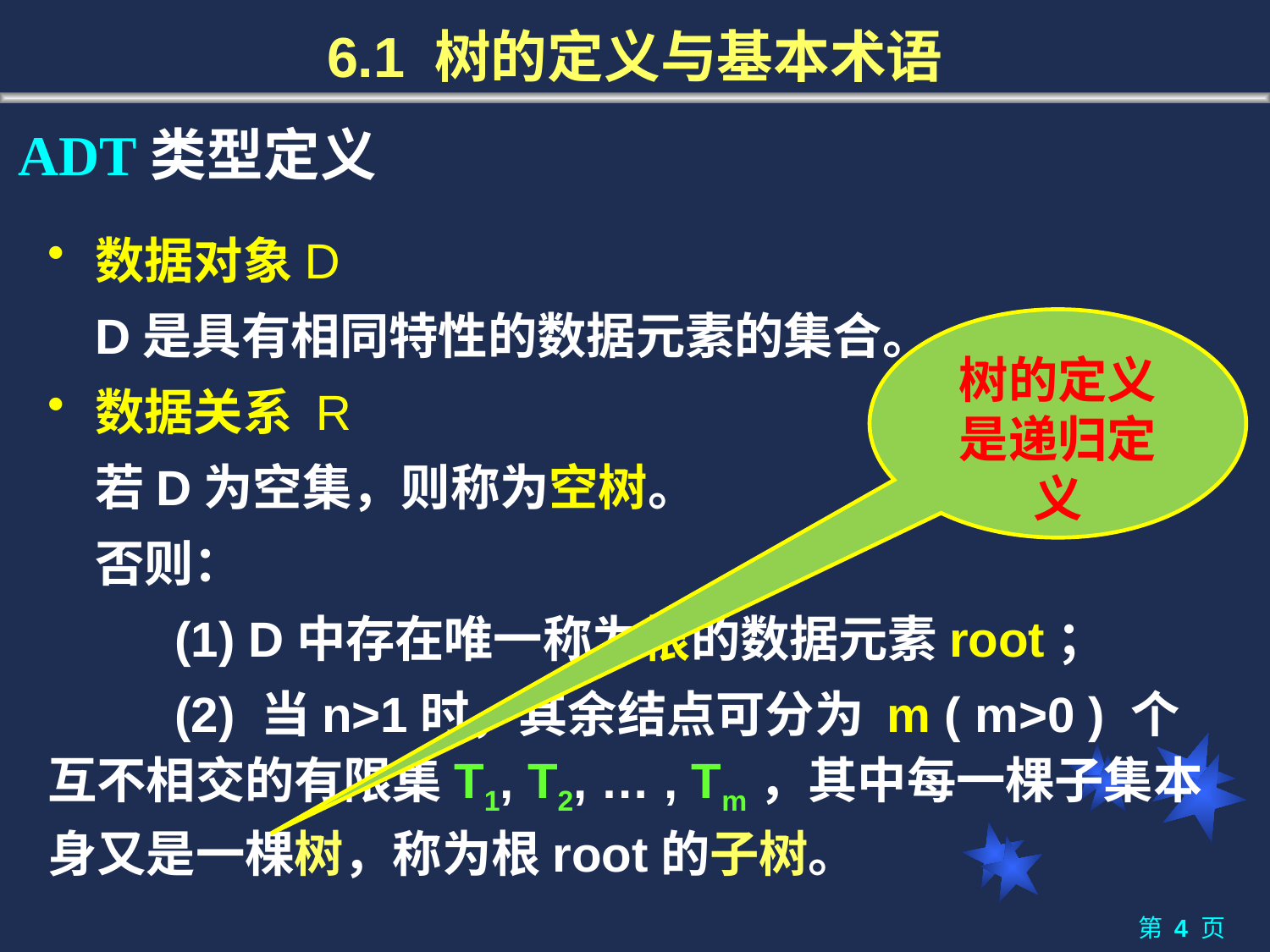

# 6.1 树的定义与基本术语
ADT类型定义
数据对象D
	D是具有相同特性的数据元素的集合。
数据关系 R
	若D为空集，则称为空树。
	否则：
	(1) D中存在唯一称为根的数据元素root；
	(2) 当n>1时，其余结点可分为 m ( m>0 ) 个互不相交的有限集T1, T2, … , Tm，其中每一棵子集本身又是一棵树，称为根root的子树。

树的定义是递归定义
第 4 页